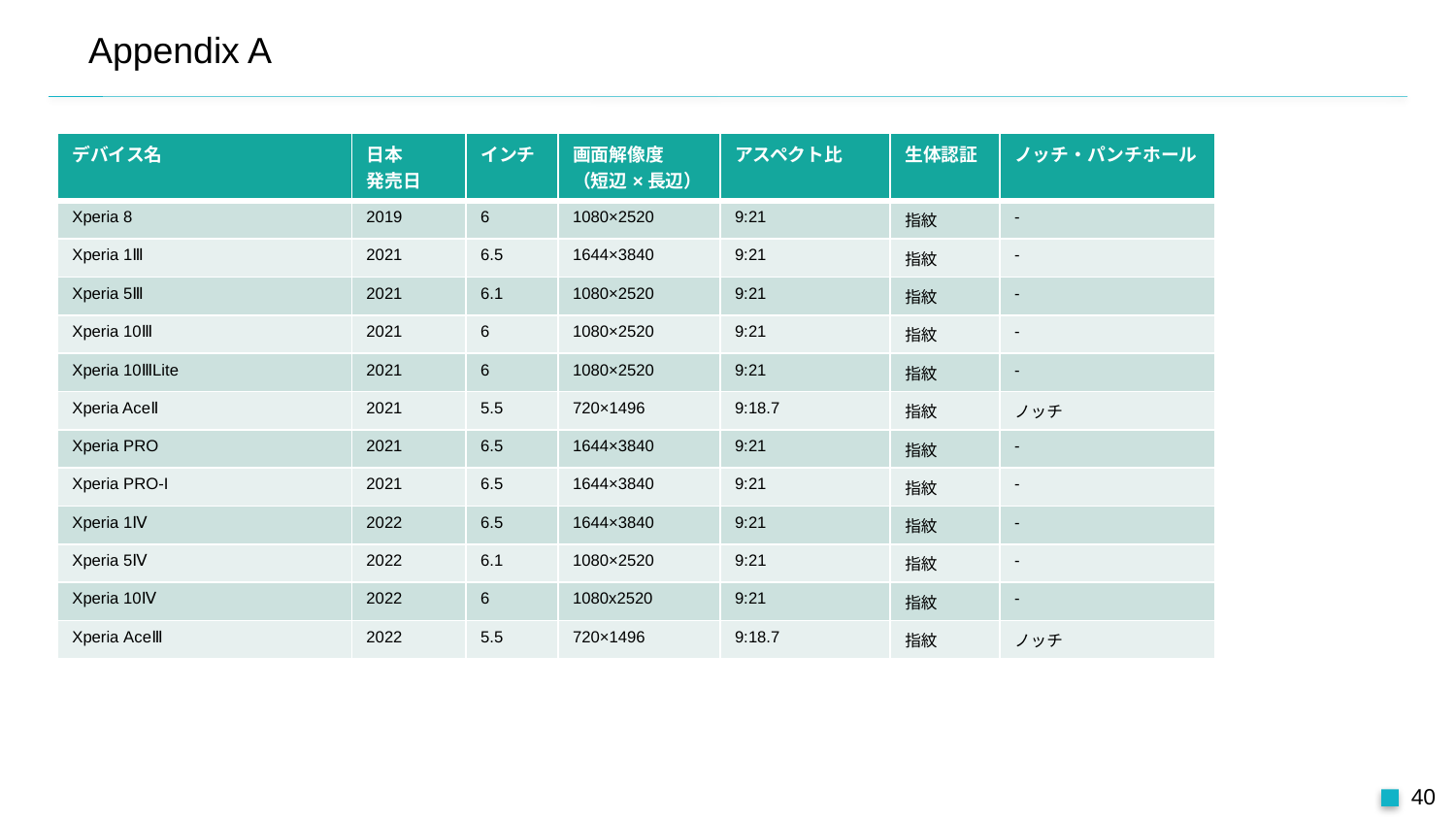

# Appendix A
| デバイス名 | 日本 発売日 | インチ | 画面解像度 （短辺×長辺） | アスペクト比 | 生体認証 | ノッチ・パンチホール |
| --- | --- | --- | --- | --- | --- | --- |
| Xperia 8 | 2019 | 6 | 1080×2520 | 9:21 | 指紋 | - |
| Xperia 1Ⅲ | 2021 | 6.5 | 1644×3840 | 9:21 | 指紋 | - |
| Xperia 5Ⅲ | 2021 | 6.1 | 1080×2520 | 9:21 | 指紋 | - |
| Xperia 10Ⅲ | 2021 | 6 | 1080×2520 | 9:21 | 指紋 | - |
| Xperia 10ⅢLite | 2021 | 6 | 1080×2520 | 9:21 | 指紋 | - |
| Xperia AceⅡ | 2021 | 5.5 | 720×1496 | 9:18.7 | 指紋 | ノッチ |
| Xperia PRO | 2021 | 6.5 | 1644×3840 | 9:21 | 指紋 | - |
| Xperia PRO-I | 2021 | 6.5 | 1644×3840 | 9:21 | 指紋 | - |
| Xperia 1Ⅳ | 2022 | 6.5 | 1644×3840 | 9:21 | 指紋 | - |
| Xperia 5Ⅳ | 2022 | 6.1 | 1080×2520 | 9:21 | 指紋 | - |
| Xperia 10Ⅳ | 2022 | 6 | 1080x2520 | 9:21 | 指紋 | - |
| Xperia AceⅢ | 2022 | 5.5 | 720×1496 | 9:18.7 | 指紋 | ノッチ |